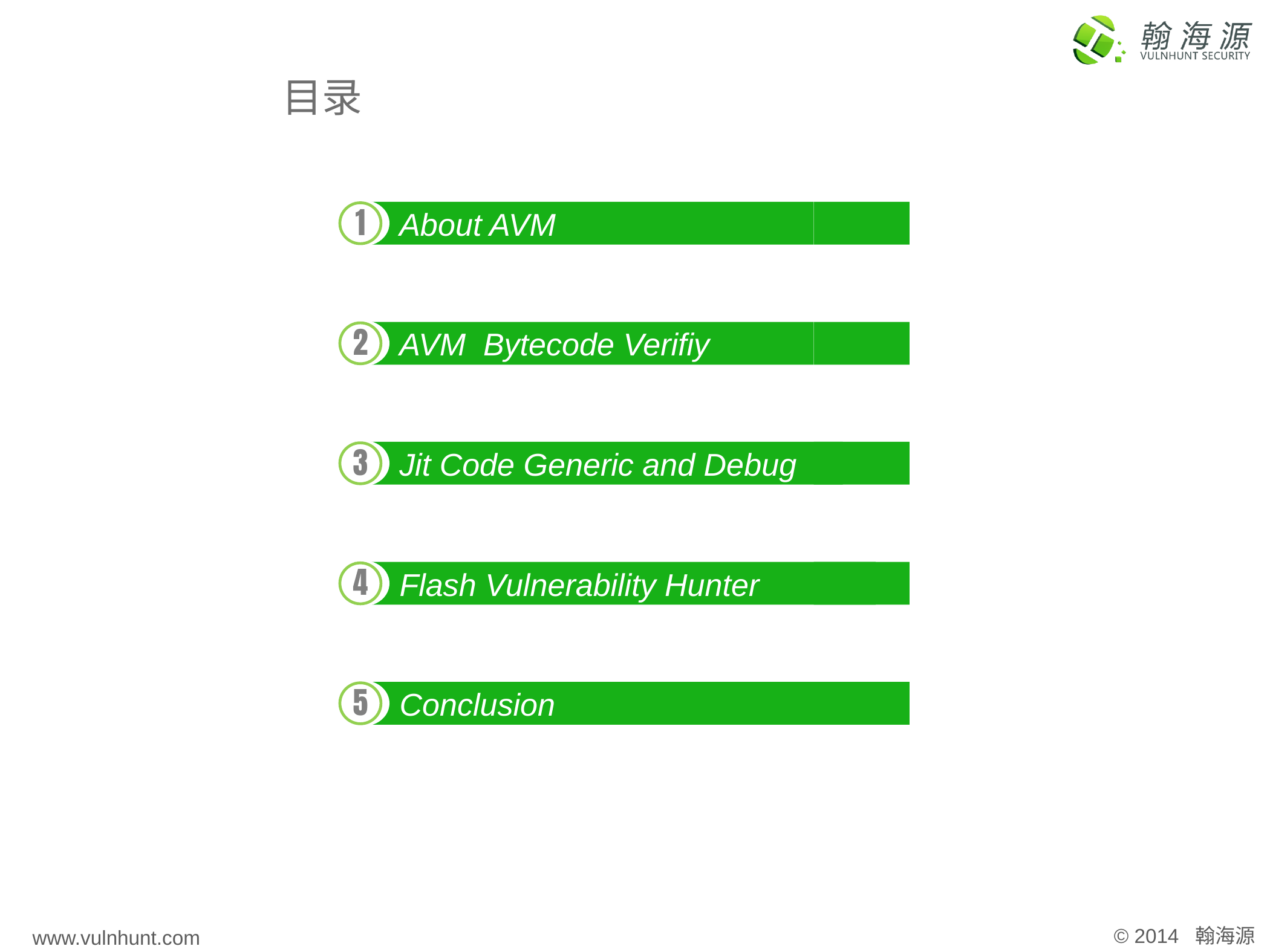

目录

About AVM

1

AVM  Bytecode Verifiy

2

Jit Code Generic and Debug

3

Flash Vulnerability Hunter

4

Conclusion

5